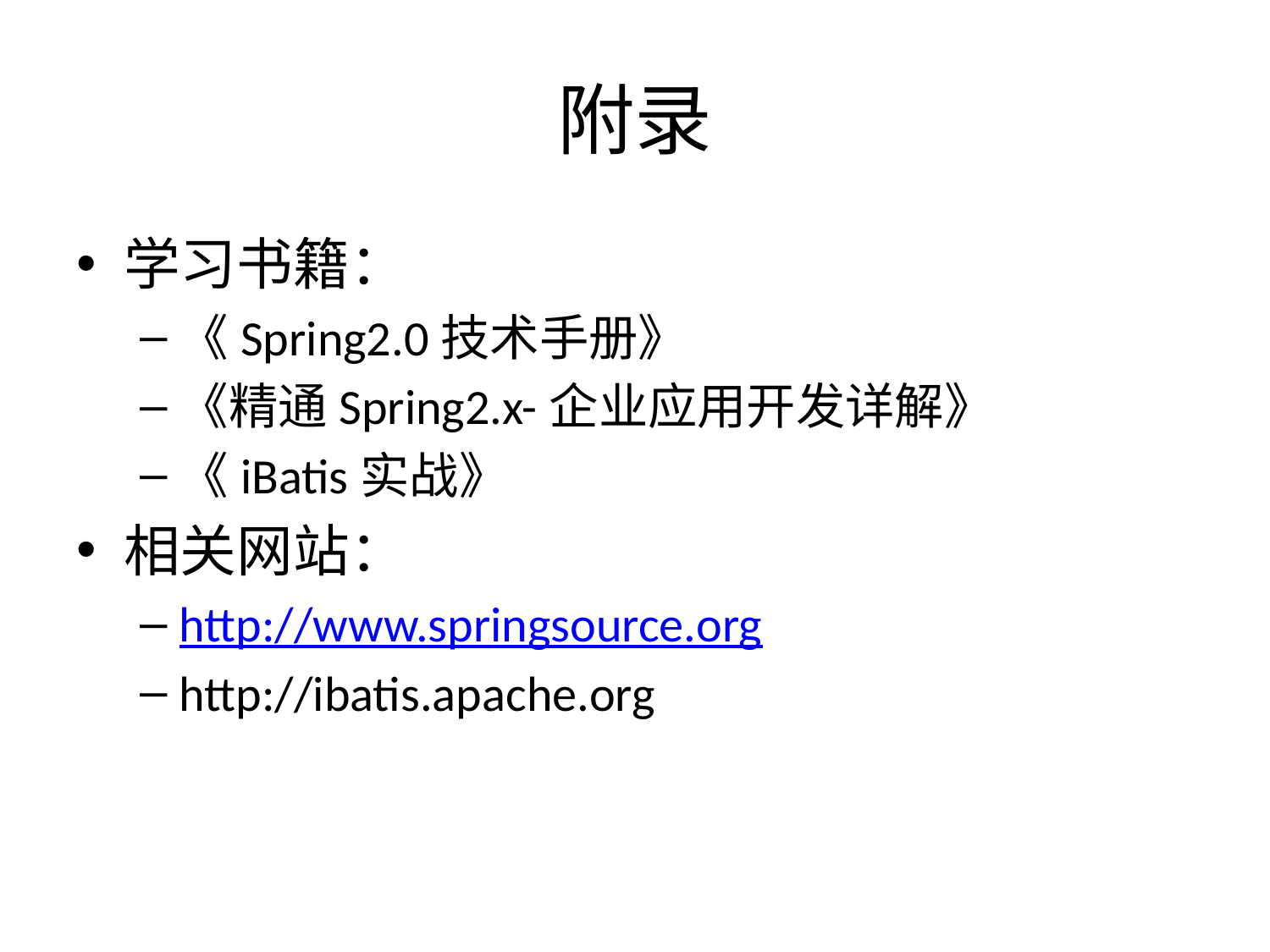

# 附录
学习书籍：
《Spring2.0技术手册》
《精通Spring2.x-企业应用开发详解》
《iBatis实战》
相关网站：
http://www.springsource.org
http://ibatis.apache.org